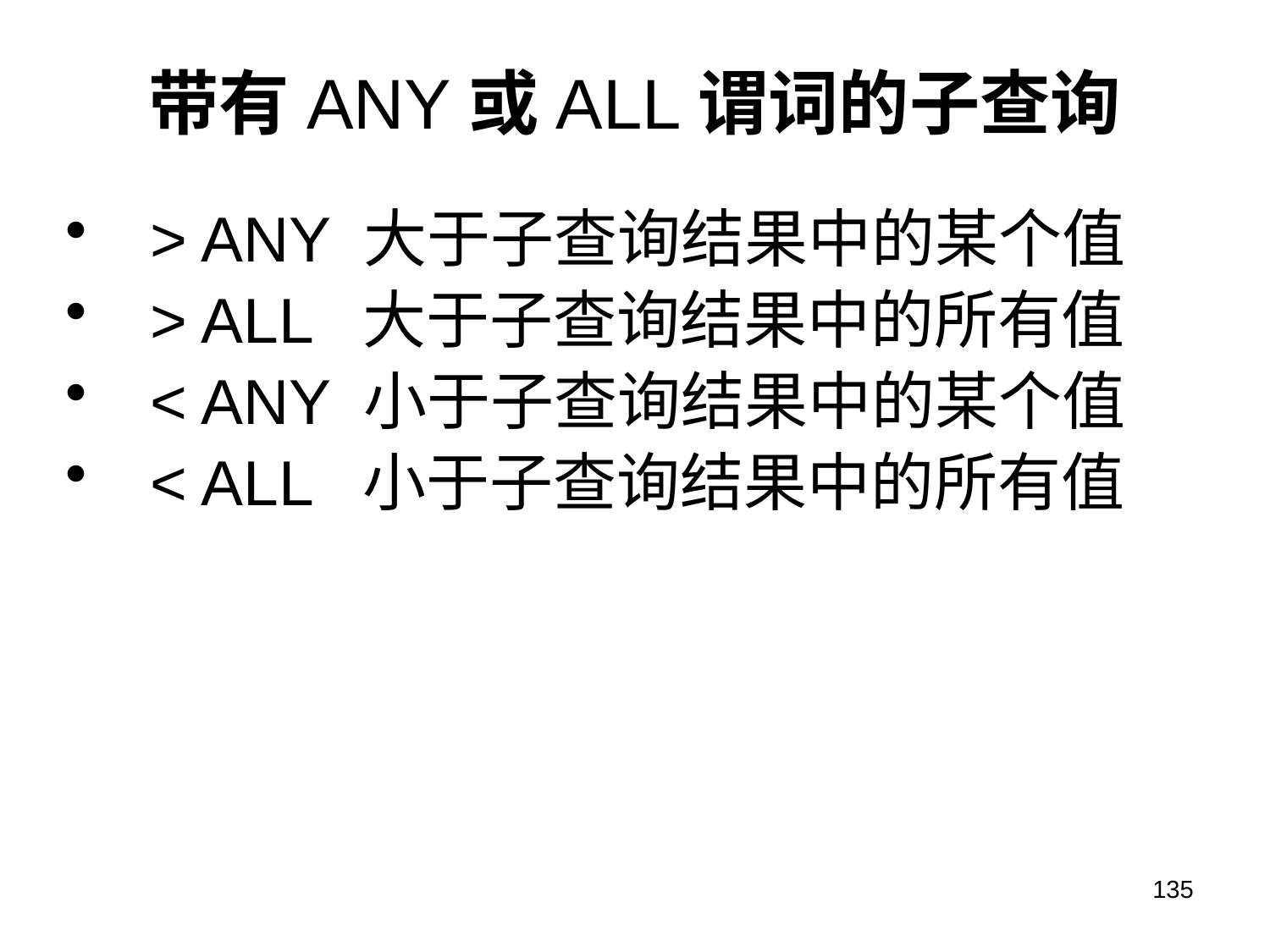

# 带有ANY或ALL谓词的子查询
> ANY 大于子查询结果中的某个值
> ALL  大于子查询结果中的所有值
< ANY 小于子查询结果中的某个值
< ALL  小于子查询结果中的所有值
135